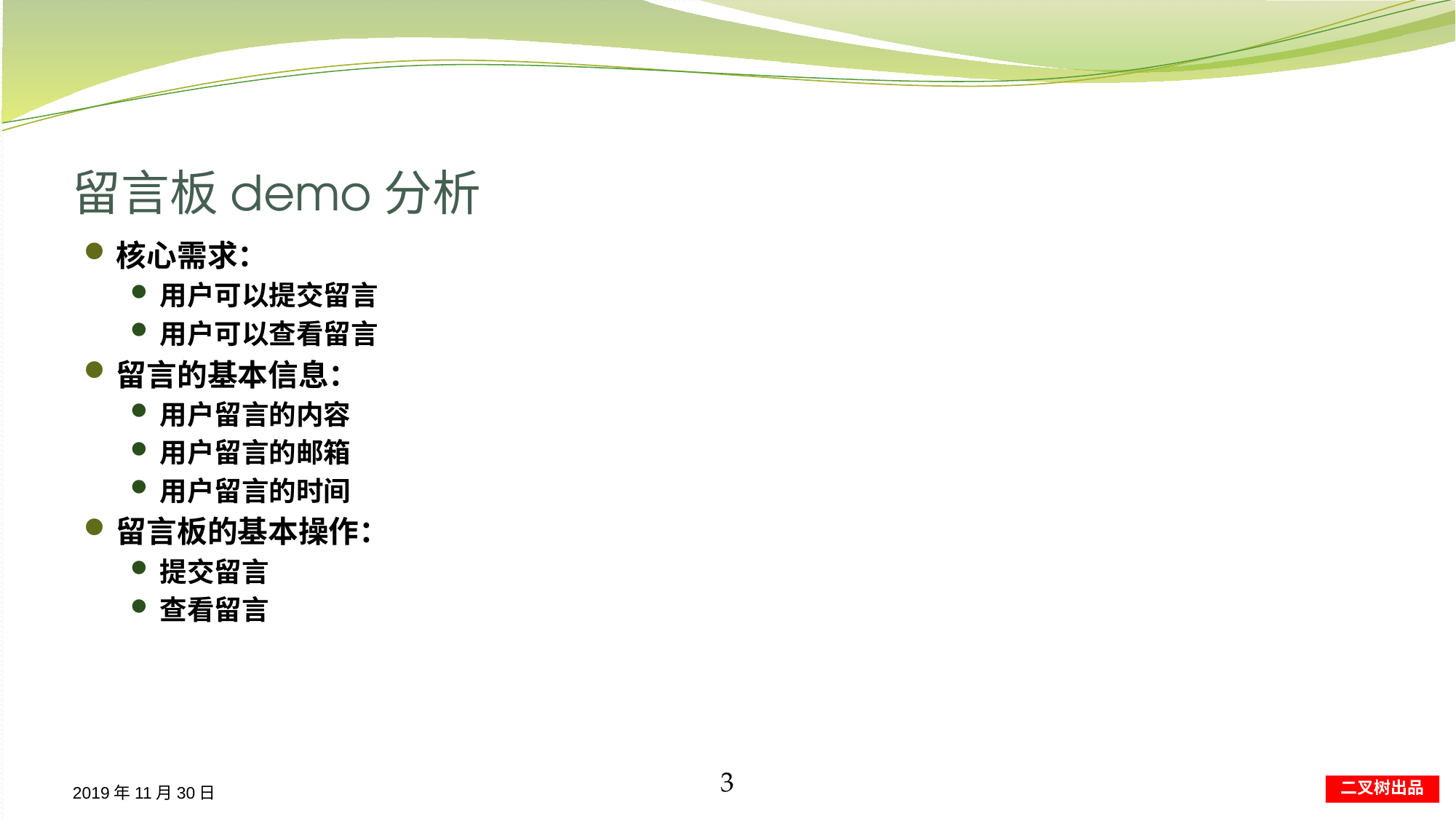

# 留言板demo分析
核心需求：
用户可以提交留言
用户可以查看留言
留言的基本信息：
用户留言的内容
用户留言的邮箱
用户留言的时间
留言板的基本操作：
提交留言
查看留言

2019年11月30日
3
二叉树出品